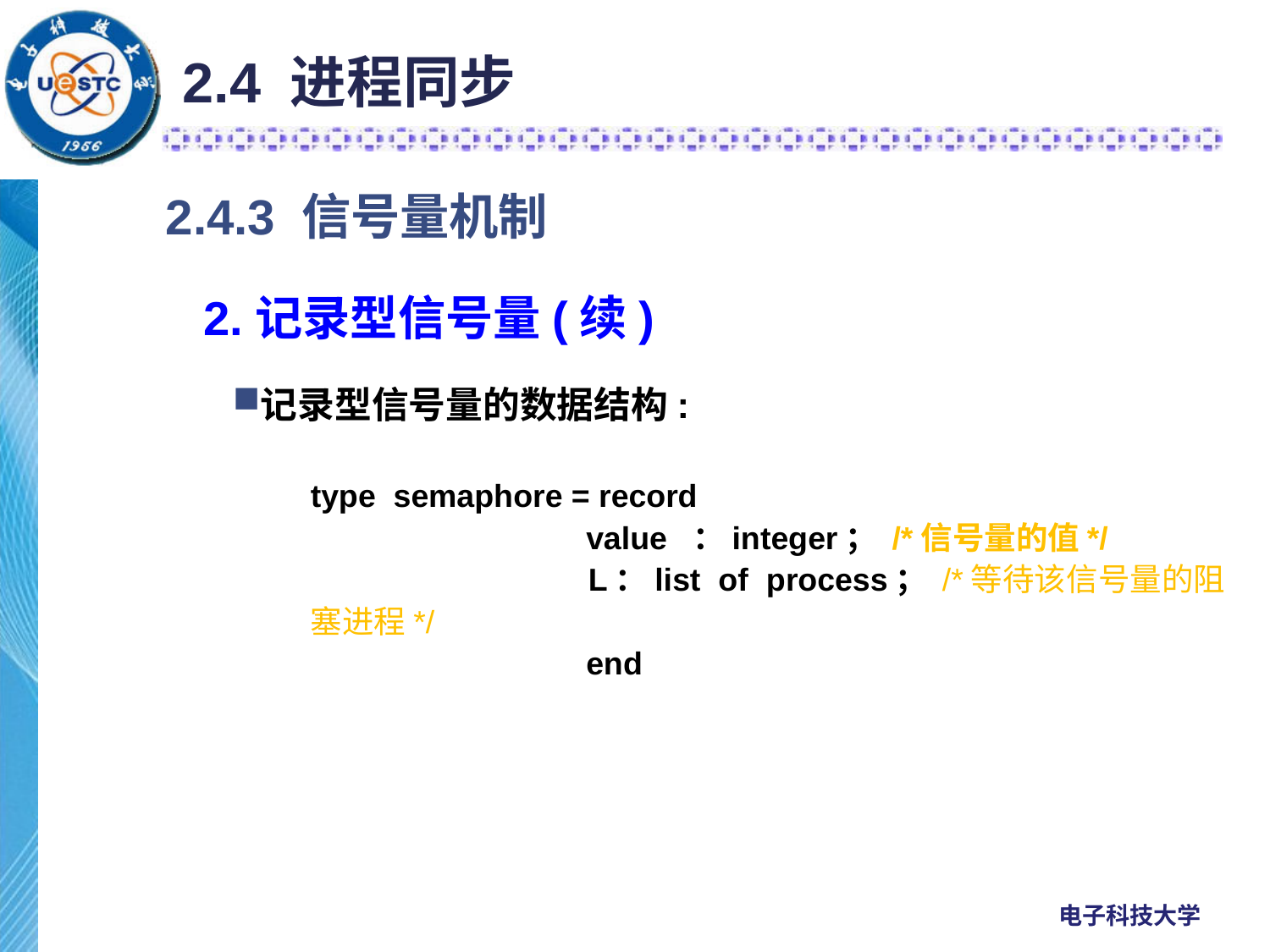

2.4 进程同步
2.4.3 信号量机制

2.记录型信号量(续)
记录型信号量的数据结构:

type  semaphore = record
                               value  ：integer； /*信号量的值*/
                               L：list  of  process； /*等待该信号量的阻塞进程*/
                               end